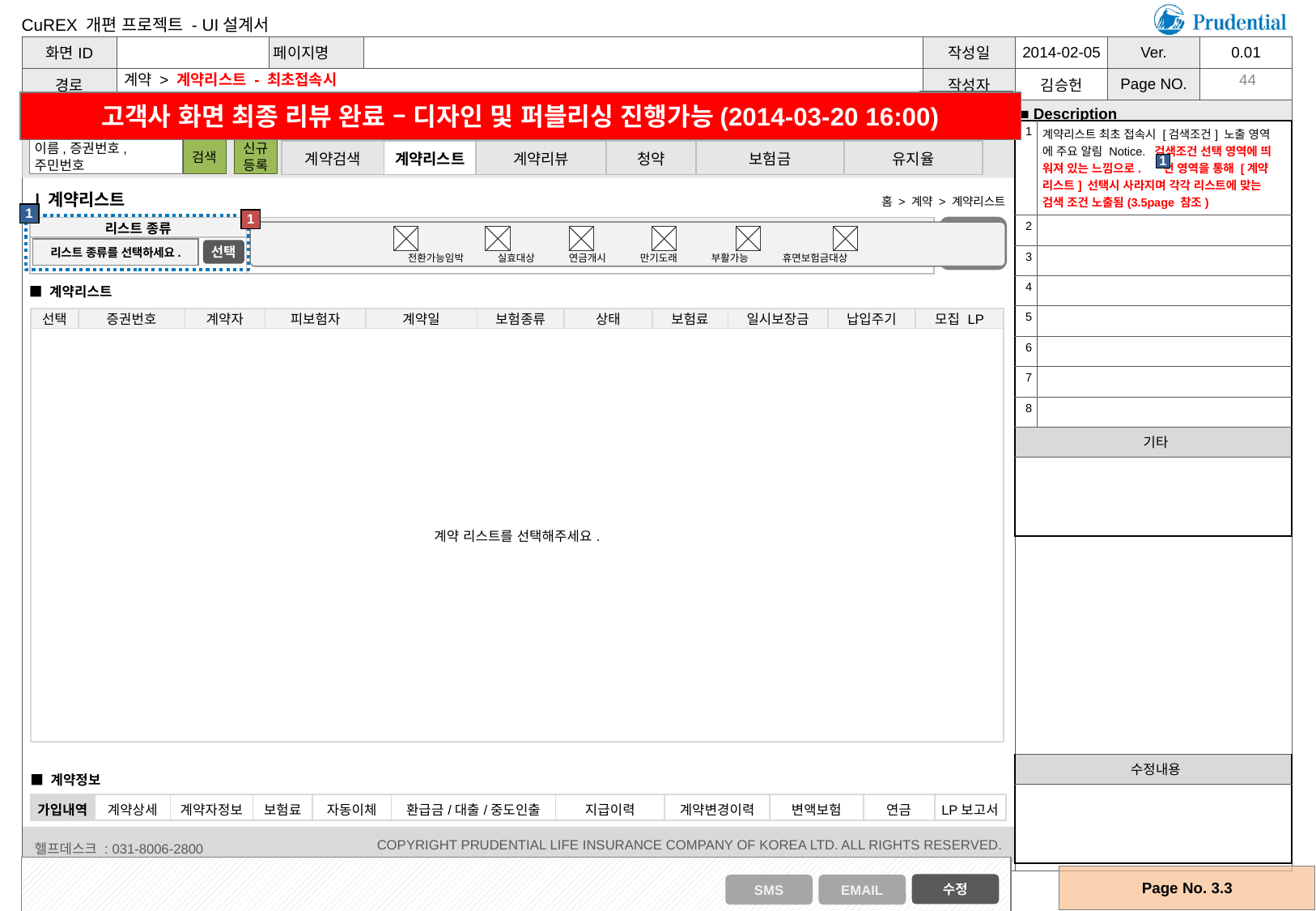

계약 > 계약리스트 - 최초접속시
44
고객사 화면 최종 리뷰 완료 – 디자인 및 퍼블리싱 진행가능(2014-03-20 16:00)
| 1 | 계약리스트 최초 접속시 [검색조건] 노출 영역 에 주요 알림 Notice. 검색조건 선택 영역에 띄 워져 있는 느낌으로. 번 영역을 통해 [계약 리스트] 선택시 사라지며 각각 리스트에 맞는 검색 조건 노출됨(3.5page 참조) |
| --- | --- |
| 2 |  |
| 3 |  |
| 4 |  |
| 5 |  |
| 6 |  |
| 7 |  |
| 8 |  |
| 기타 |  |
|  |  |
| 계약검색 | 계약리스트 | 계약리뷰 | 청약 | 보험금 | 유지율 |
| --- | --- | --- | --- | --- | --- |
1
| 계약리스트
홈 > 계약 > 계약리스트
1
1

검색
| 리스트 종류 | 검색조건 |
| --- | --- |
|  |  |

리스트 종류를 선택하세요.
선택
전환가능임박            실효대상            연금개시            만기도래            부활가능            휴면보험금대상
■ 계약리스트
| 선택 | 증권번호 | 계약자 | 피보험자 | 계약일 | 보험종류 | 상태 | 보험료 | 일시보장금 | 납입주기 | 모집 LP |
| --- | --- | --- | --- | --- | --- | --- | --- | --- | --- | --- |
| 계약 리스트를 선택해주세요. |  |  |  |  |  |  |  |  |  |  |
| 수정내용 |
| --- |
|  |
■ 계약정보
| 가입내역 | 계약상세 | 계약자정보 | 보험료 | 자동이체 | 환급금/대출/중도인출 | 지급이력 | 계약변경이력 | 변액보험 | 연금 | LP보고서 |
| --- | --- | --- | --- | --- | --- | --- | --- | --- | --- | --- |

Page No. 3.3
수정
SMS
EMAIL